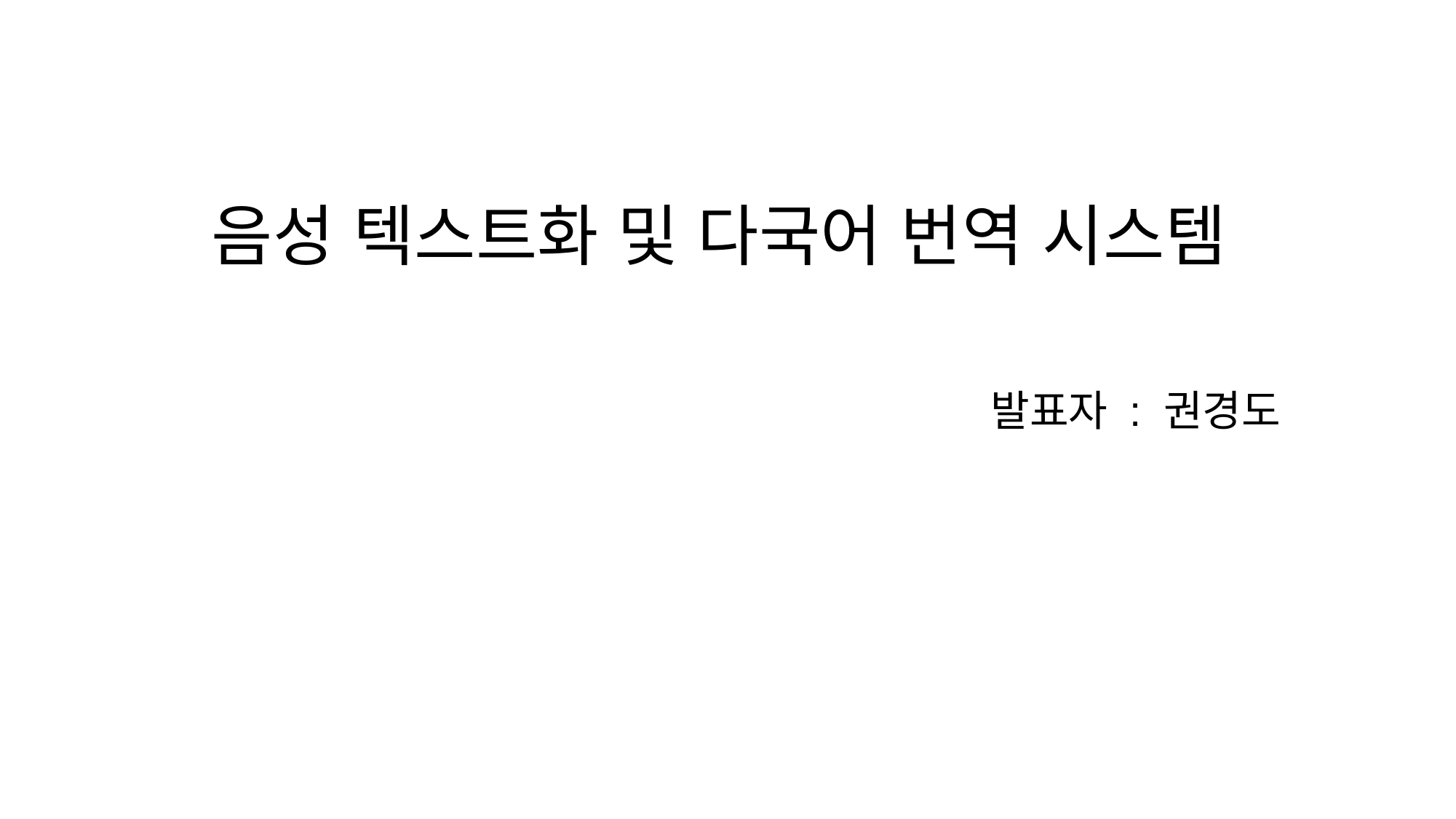

음성 텍스트화 및 다국어 번역 시스템
발표자 : 권경도